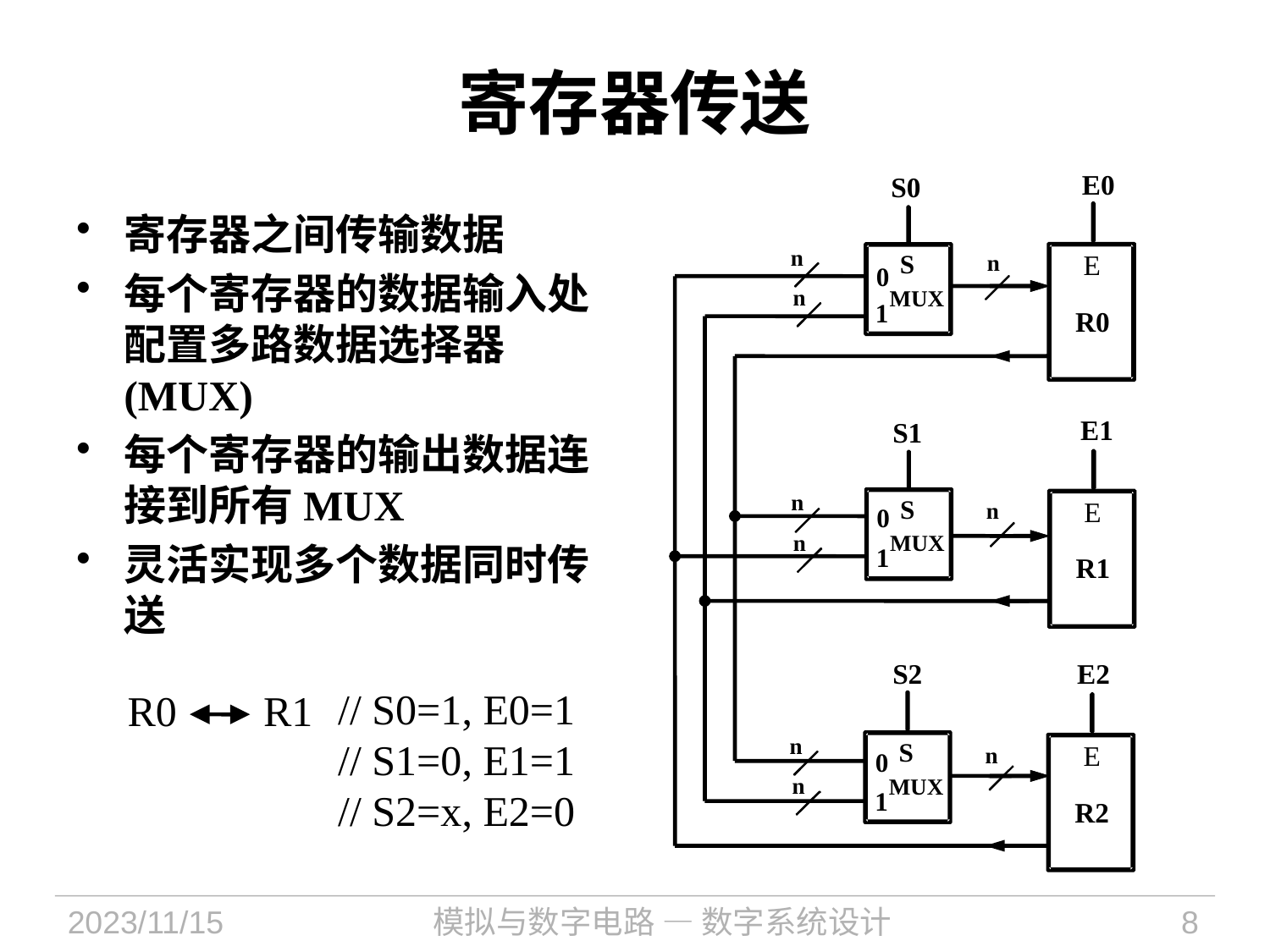

# 寄存器传送
E0
S0

n
S
n
0

n
MUX

1

S1

n
S
n
0

n
MUX

1

S2

n
S
n
0

n
MUX

1

寄存器之间传输数据
每个寄存器的数据输入处配置多路数据选择器(MUX)
每个寄存器的输出数据连接到所有MUX
灵活实现多个数据同时传送

E

R0

E1

E

R1

E2
R0        R1

// S0=1, E0=1
// S1=0, E1=1
// S2=x, E2=0

E

R2

2023/11/15
模拟与数字电路 — 数字系统设计
8